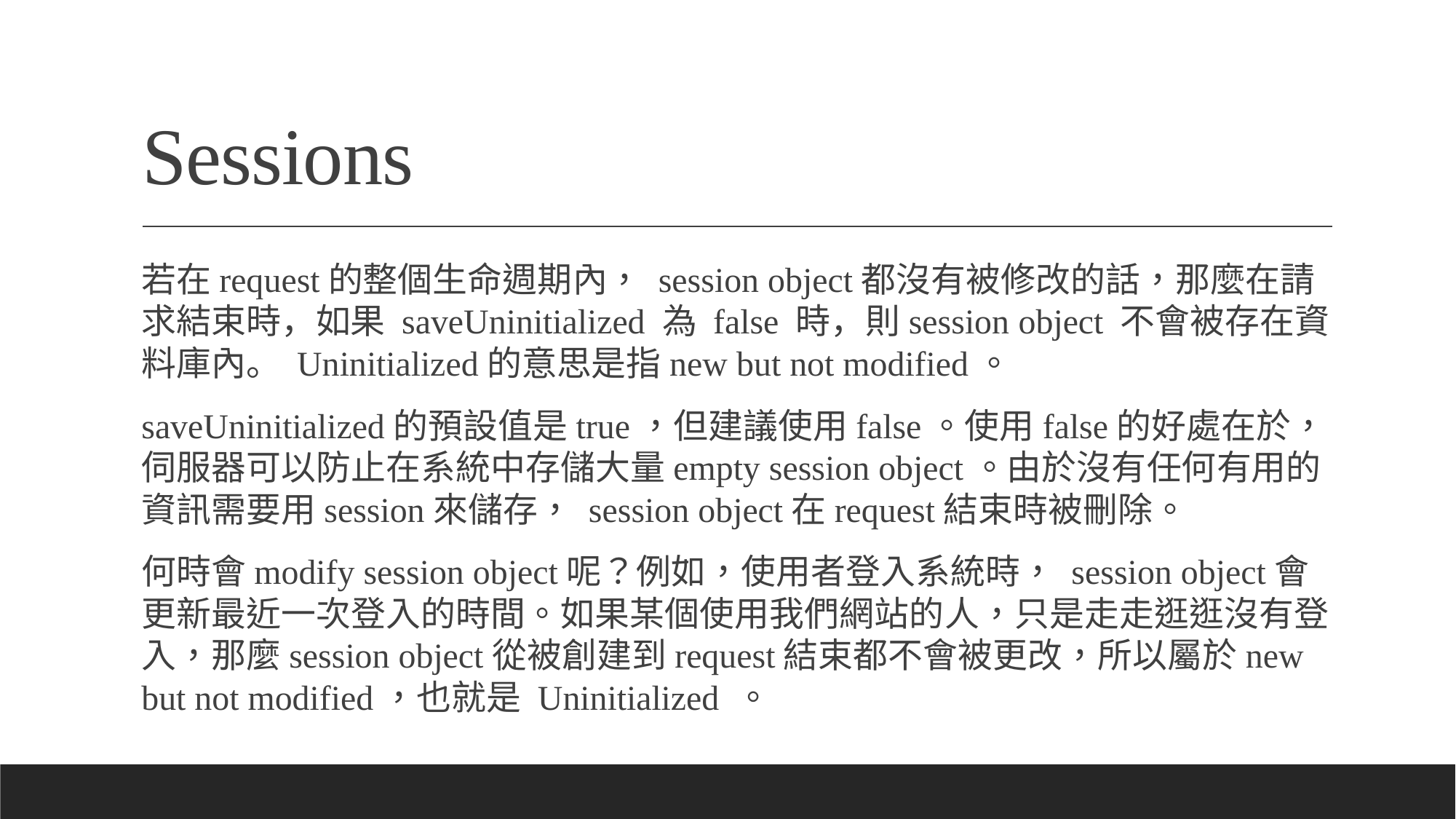

# Sessions
若在request的整個生命週期內， session object都沒有被修改的話，那麼在請求結束時，如果 saveUninitialized 為 false 時，則session object 不會被存在資料庫內。 Uninitialized的意思是指new but not modified。
saveUninitialized的預設值是true，但建議使用false。使用false的好處在於， 伺服器可以防止在系統中存儲大量empty session object。由於沒有任何有用的資訊需要用session來儲存， session object在request結束時被刪除。
何時會modify session object呢？例如，使用者登入系統時， session object會更新最近一次登入的時間。如果某個使用我們網站的人，只是走走逛逛沒有登入，那麼session object從被創建到request結束都不會被更改，所以屬於new but not modified，也就是 Uninitialized 。